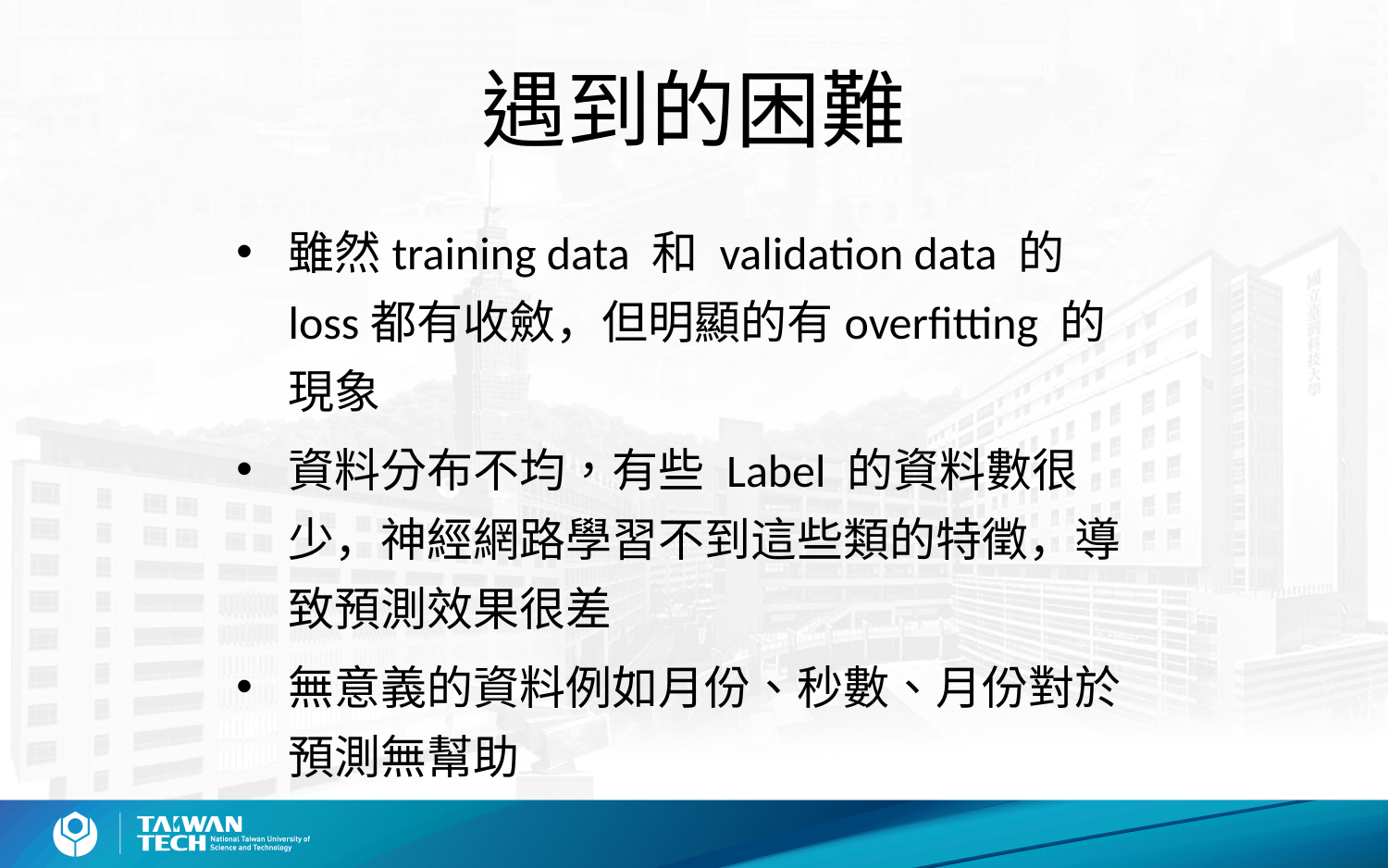

# 遇到的困難
雖然training data 和 validation data 的 loss都有收斂，但明顯的有overfitting 的現象
資料分布不均，有些 Label 的資料數很少，神經網路學習不到這些類的特徵，導致預測效果很差
無意義的資料例如月份、秒數、月份對於預測無幫助